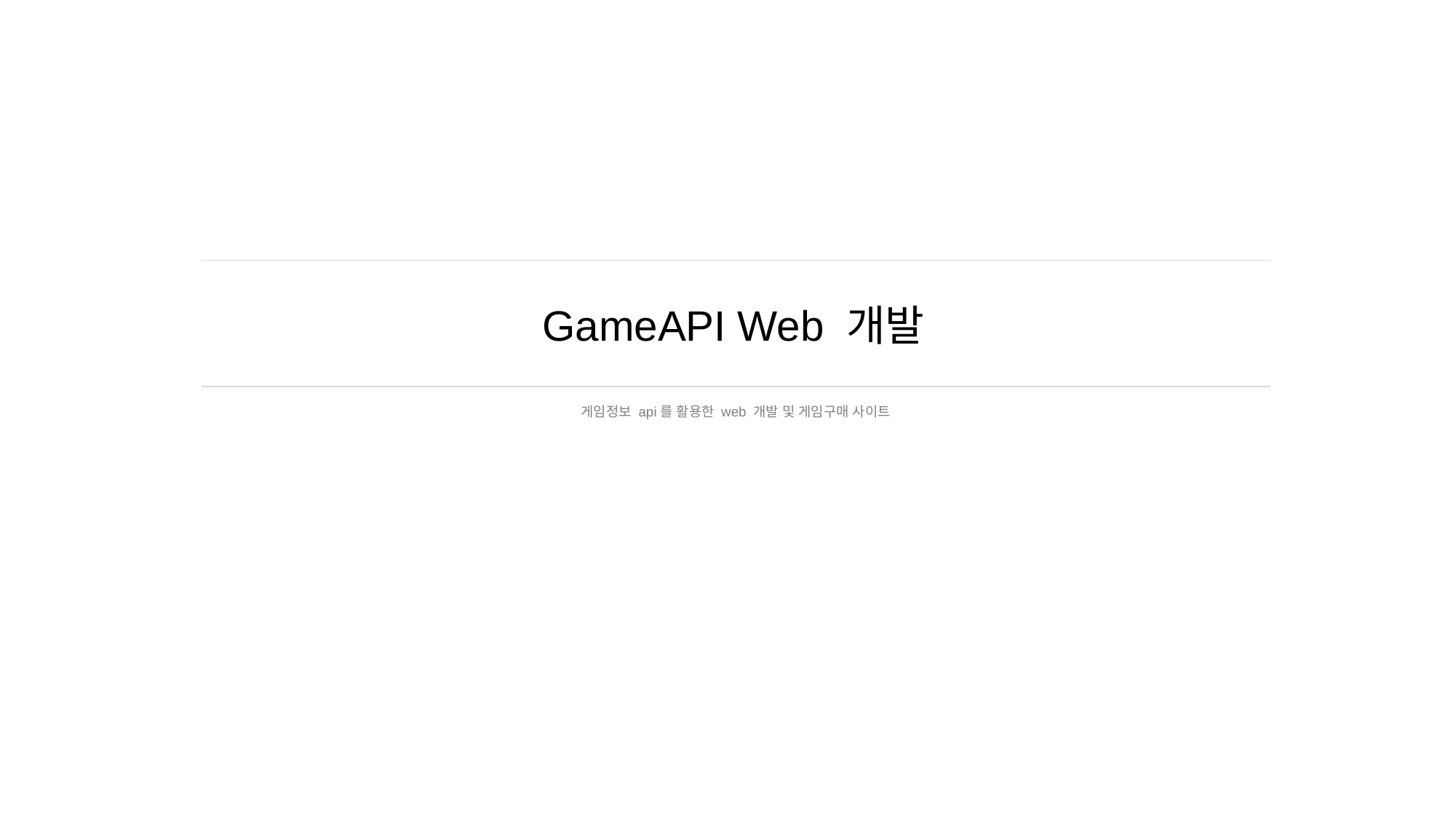

# GameAPI Web 개발
게임정보 api를 활용한 web 개발 및 게임구매 사이트